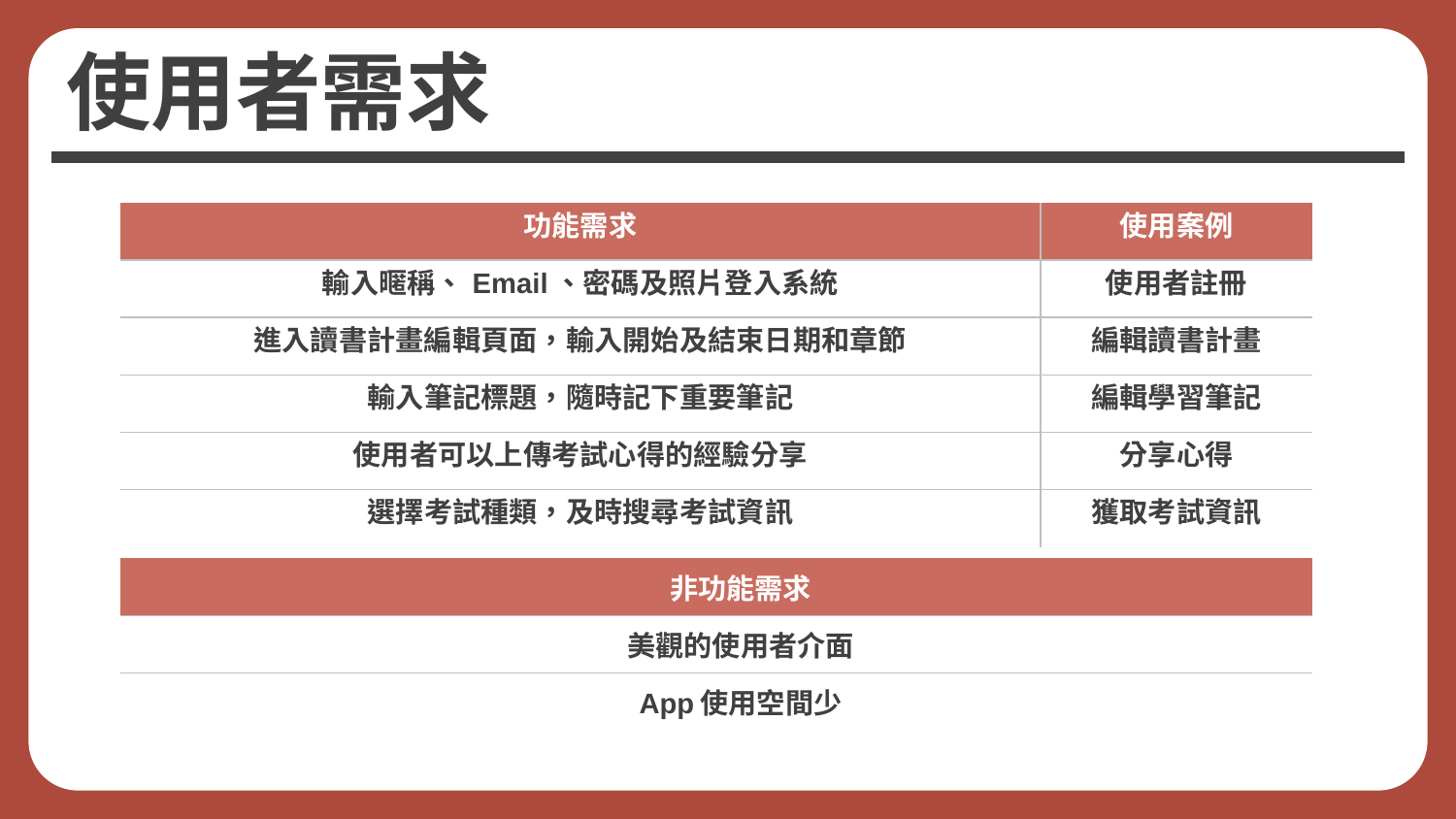

使用者需求
| 功能需求 | 使用案例 |
| --- | --- |
| 輸入暱稱、Email、密碼及照片登入系統 | 使用者註冊 |
| 進入讀書計畫編輯頁面，輸入開始及結束日期和章節 | 編輯讀書計畫 |
| 輸入筆記標題，隨時記下重要筆記 | 編輯學習筆記 |
| 使用者可以上傳考試心得的經驗分享 | 分享心得 |
| 選擇考試種類，及時搜尋考試資訊 | 獲取考試資訊 |
| 非功能需求 |
| --- |
| 美觀的使用者介面 |
| App使用空間少 |